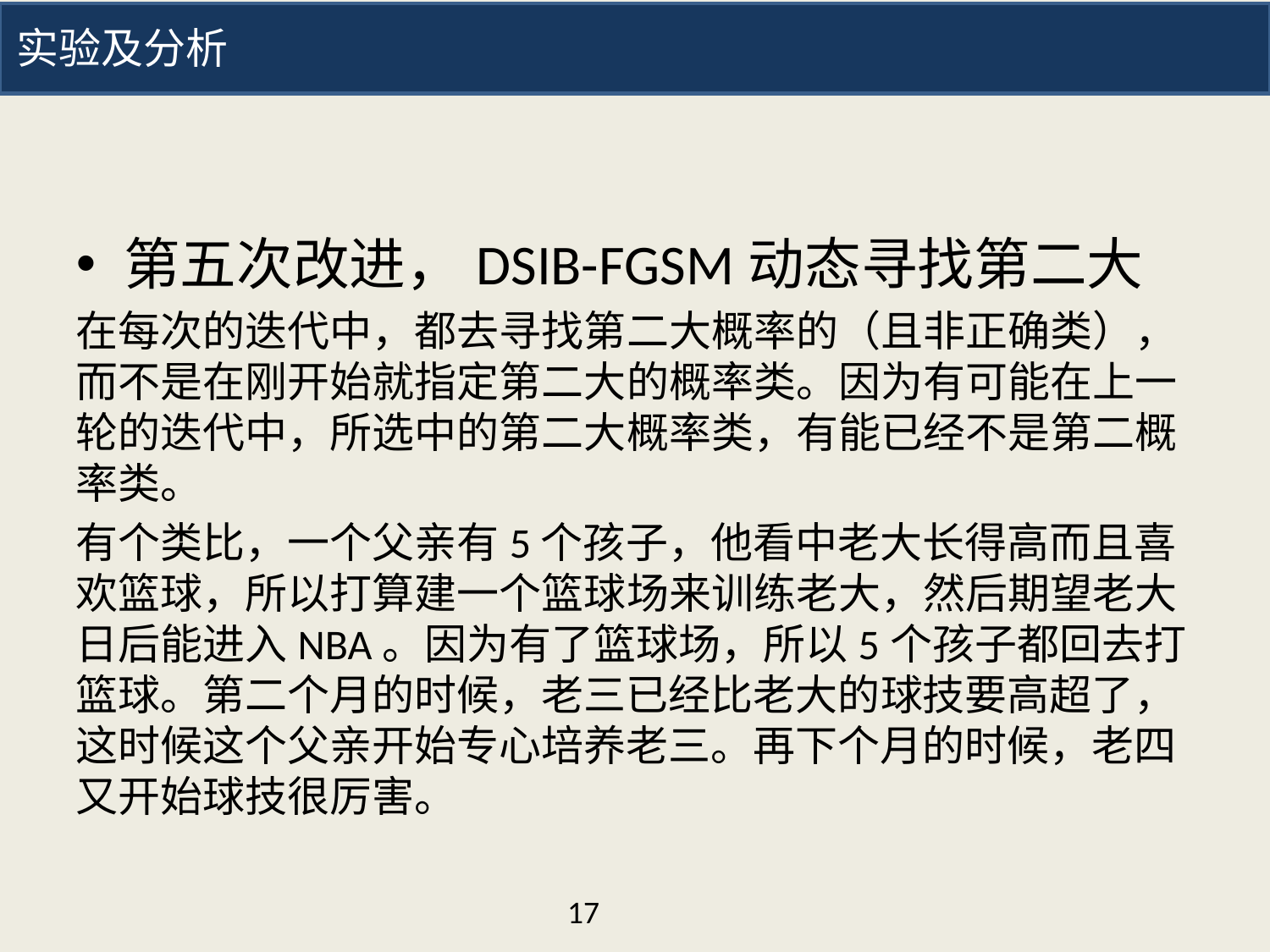

实验及分析
第五次改进，DSIB-FGSM动态寻找第二大
在每次的迭代中，都去寻找第二大概率的（且非正确类），而不是在刚开始就指定第二大的概率类。因为有可能在上一轮的迭代中，所选中的第二大概率类，有能已经不是第二概率类。
有个类比，一个父亲有5个孩子，他看中老大长得高而且喜欢篮球，所以打算建一个篮球场来训练老大，然后期望老大日后能进入NBA。因为有了篮球场，所以5个孩子都回去打篮球。第二个月的时候，老三已经比老大的球技要高超了，这时候这个父亲开始专心培养老三。再下个月的时候，老四又开始球技很厉害。

17